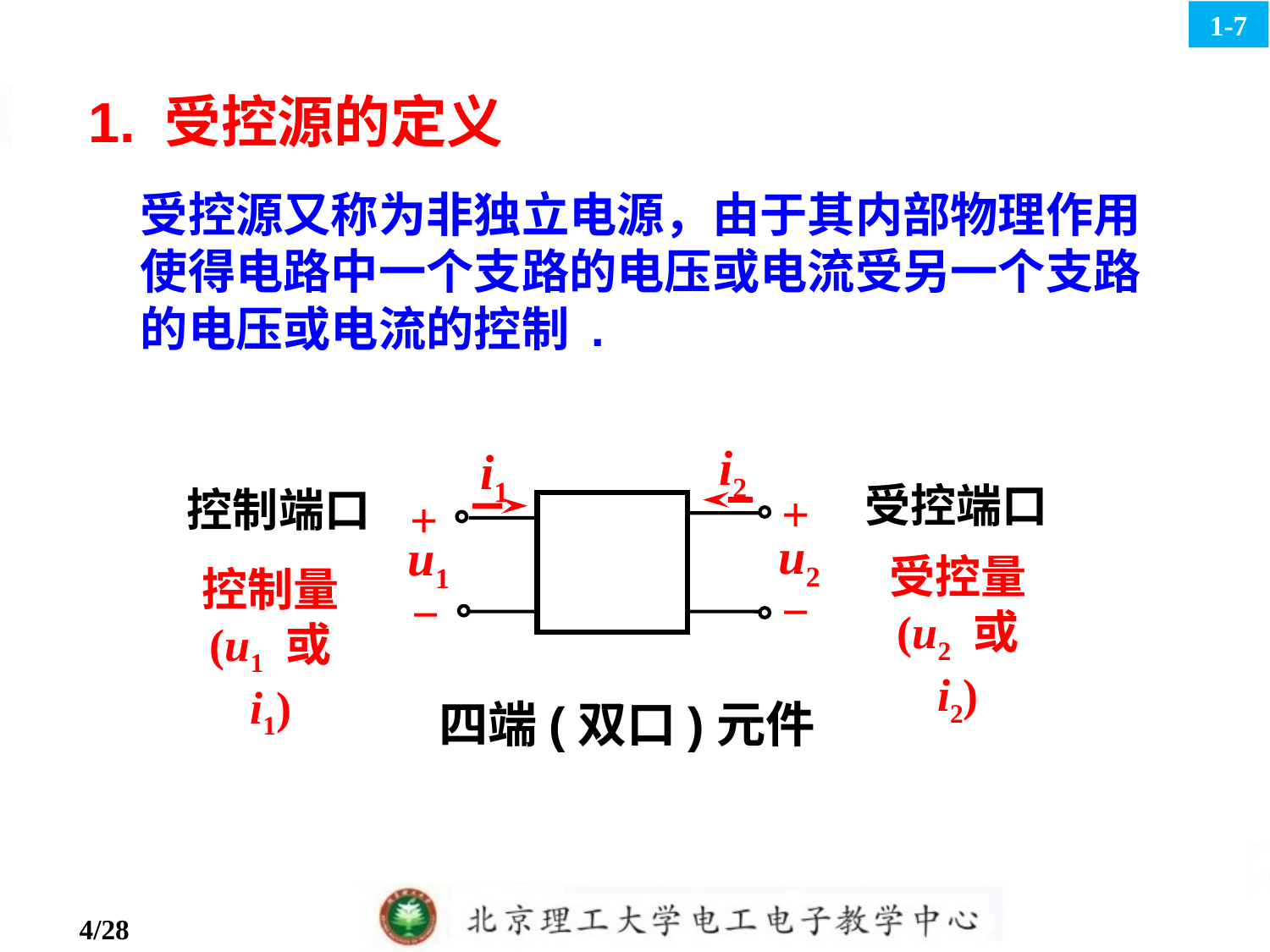

1-7
1. 受控源的定义

受控源又称为非独立电源，由于其内部物理作用使得电路中一个支路的电压或电流受另一个支路的电压或电流的控制 .
i2
i1
+
+

u2
u1
−
−

受控端口
控制端口
受控量
(u2 或 i2)
控制量
(u1 或 i1)
四端(双口)元件